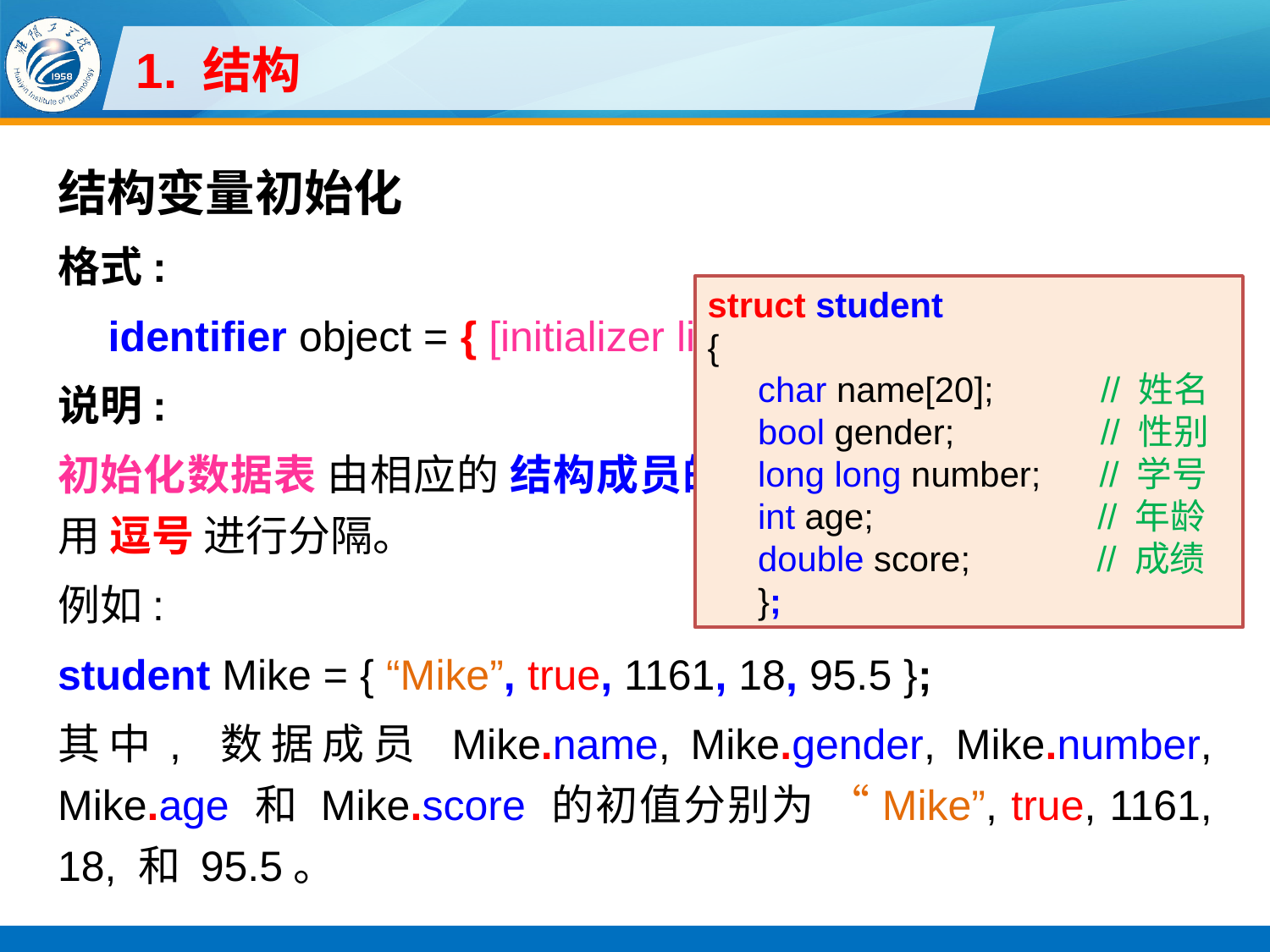

# 1. 结构
结构变量初始化
格式:
identifier object = { [initializer list] };
说明:
初始化数据表 由相应的 结构成员的初值 组成, 不同初值之间用 逗号 进行分隔。
例如:
student Mike = { “Mike”, true, 1161, 18, 95.5 };
其中, 数据成员 Mike.name, Mike.gender, Mike.number, Mike.age 和 Mike.score 的初值分别为 “Mike”, true, 1161, 18, 和 95.5。
struct student
{
char name[20];           // 姓名
bool gender;               // 性别
long long number;      // 学号
int age;                       // 年龄
double score;             // 成绩
};